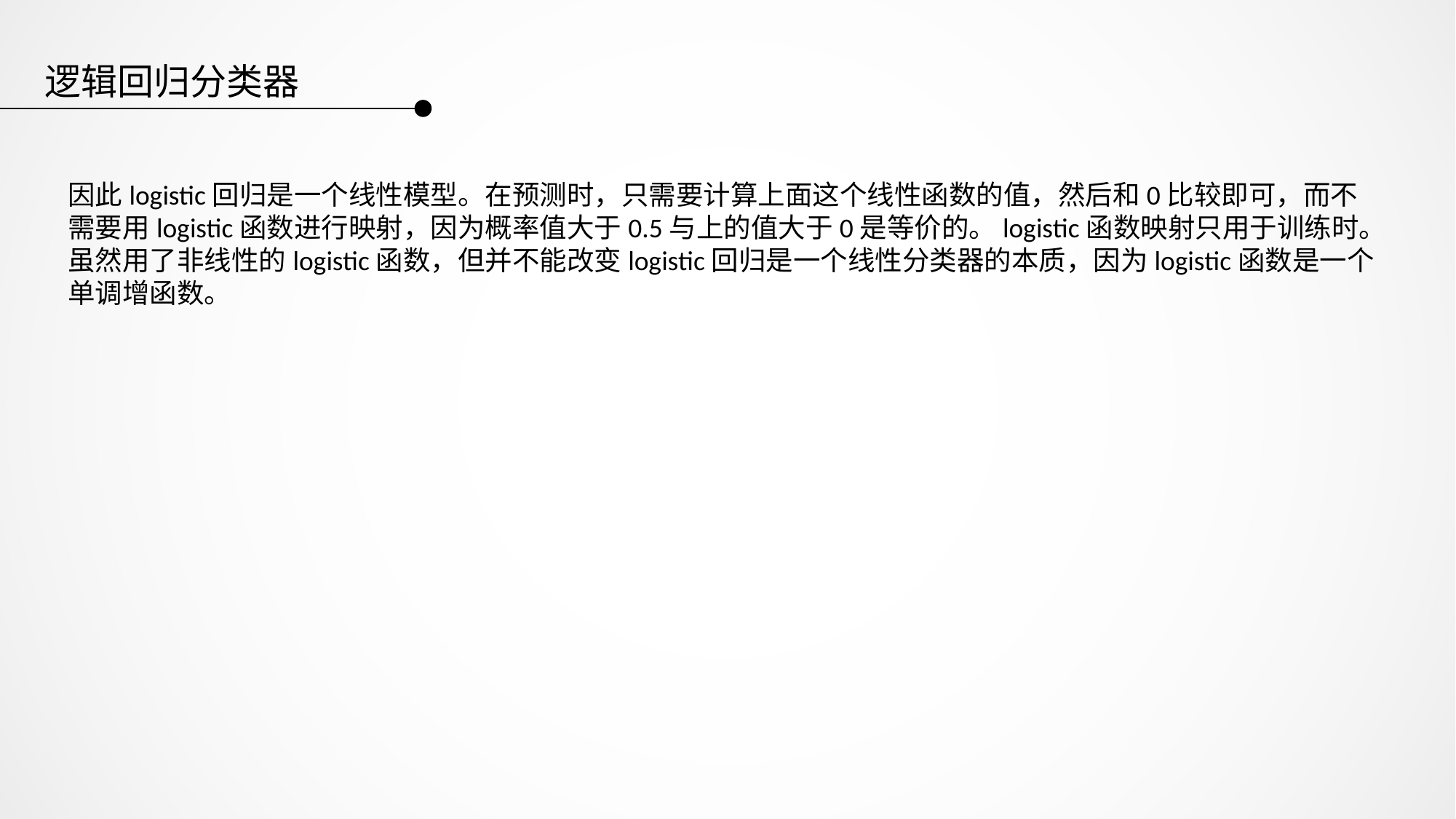

逻辑回归分类器

因此logistic回归是一个线性模型。在预测时，只需要计算上面这个线性函数的值，然后和0比较即可，而不需要用logistic函数进行映射，因为概率值大于0.5与上的值大于0是等价的。logistic函数映射只用于训练时。虽然用了非线性的logistic函数，但并不能改变logistic回归是一个线性分类器的本质，因为logistic函数是一个单调增函数。